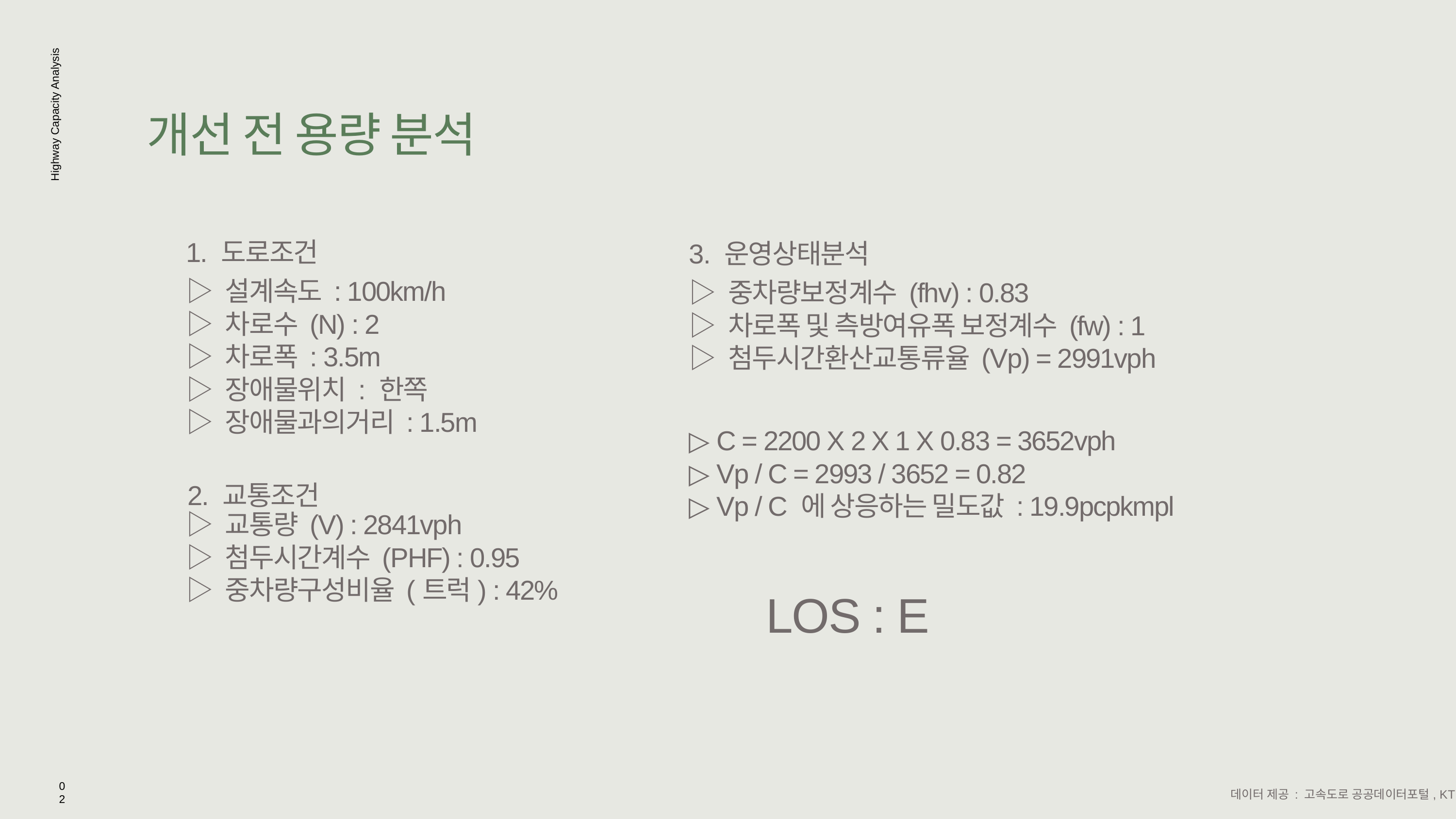

개선 전 용량 분석
Highway Capacity Analysis
1. 도로조건
3. 운영상태분석
▷ 설계속도 : 100km/h
▷ 차로수 (N) : 2
▷ 차로폭 : 3.5m
▷ 장애물위치 : 한쪽
▷ 장애물과의거리 : 1.5m
▷ 중차량보정계수 (fhv) : 0.83
▷ 차로폭 및 측방여유폭 보정계수 (fw) : 1
▷ 첨두시간환산교통류율 (Vp) = 2991vph
▷ C = 2200 X 2 X 1 X 0.83 = 3652vph
▷ Vp / C = 2993 / 3652 = 0.82
▷ Vp / C 에 상응하는 밀도값 : 19.9pcpkmpl
2. 교통조건

▷ 교통량 (V) : 2841vph
▷ 첨두시간계수 (PHF) : 0.95
▷ 중차량구성비율 (트럭) : 42%
LOS : E
02
데이터 제공 : 고속도로 공공데이터포털, KTDB